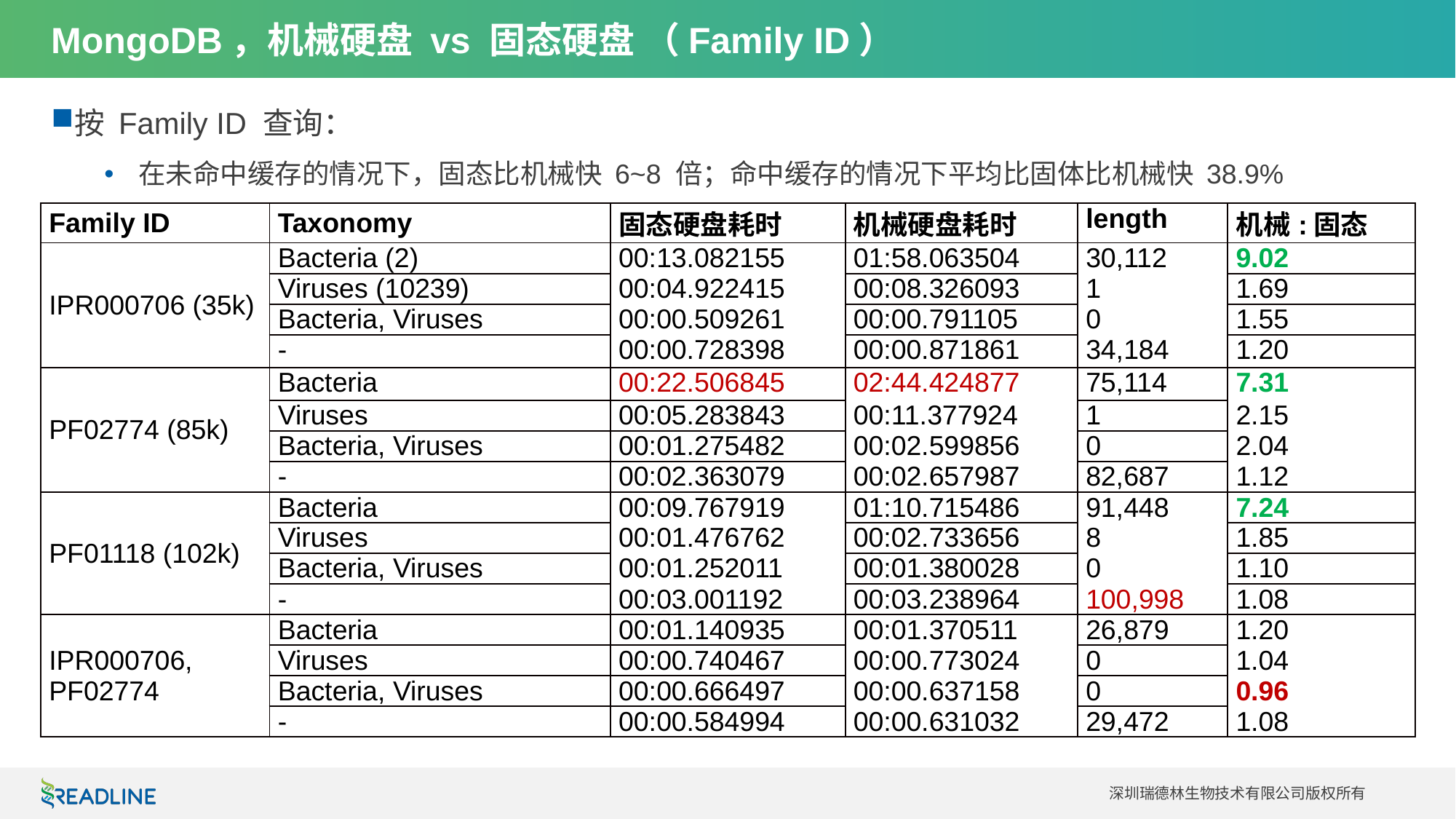

# MongoDB，机械硬盘 vs 固态硬盘 （Family ID）
按 Family ID 查询：
在未命中缓存的情况下，固态比机械快 6~8 倍；命中缓存的情况下平均比固体比机械快 38.9%

| Family ID | Taxonomy | 固态硬盘耗时 | 机械硬盘耗时 | length | 机械:固态 |
| --- | --- | --- | --- | --- | --- |
| IPR000706 (35k) | Bacteria (2) | 00:13.082155 | 01:58.063504 | 30,112 | 9.02 |
|  | Viruses (10239) | 00:04.922415 | 00:08.326093 | 1 | 1.69 |
|  | Bacteria, Viruses | 00:00.509261 | 00:00.791105 | 0 | 1.55 |
|  | - | 00:00.728398 | 00:00.871861 | 34,184 | 1.20 |
| PF02774 (85k) | Bacteria | 00:22.506845 | 02:44.424877 | 75,114 | 7.31 |
|  | Viruses | 00:05.283843 | 00:11.377924 | 1 | 2.15 |
|  | Bacteria, Viruses | 00:01.275482 | 00:02.599856 | 0 | 2.04 |
|  | - | 00:02.363079 | 00:02.657987 | 82,687 | 1.12 |
| PF01118 (102k) | Bacteria | 00:09.767919 | 01:10.715486 | 91,448 | 7.24 |
|  | Viruses | 00:01.476762 | 00:02.733656 | 8 | 1.85 |
|  | Bacteria, Viruses | 00:01.252011 | 00:01.380028 | 0 | 1.10 |
|  | - | 00:03.001192 | 00:03.238964 | 100,998 | 1.08 |
| IPR000706, PF02774 | Bacteria | 00:01.140935 | 00:01.370511 | 26,879 | 1.20 |
|  | Viruses | 00:00.740467 | 00:00.773024 | 0 | 1.04 |
|  | Bacteria, Viruses | 00:00.666497 | 00:00.637158 | 0 | 0.96 |
|  | - | 00:00.584994 | 00:00.631032 | 29,472 | 1.08 |